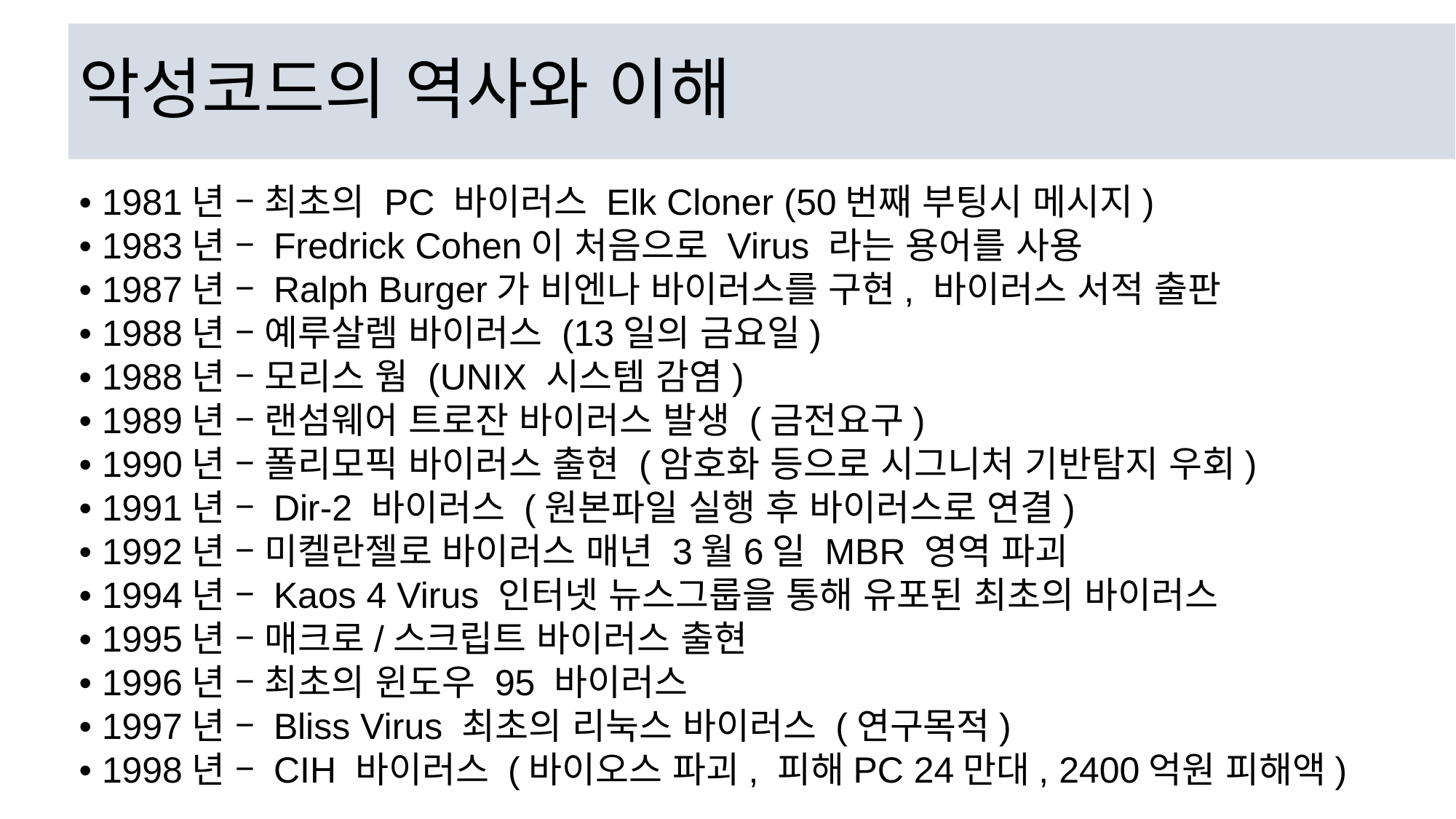

# 악성코드의 역사와 이해
• 1981년 – 최초의 PC 바이러스 Elk Cloner (50번째 부팅시 메시지)
• 1983년 – Fredrick Cohen이 처음으로 Virus 라는 용어를 사용
• 1987년 – Ralph Burger가 비엔나 바이러스를 구현, 바이러스 서적 출판
• 1988년 – 예루살렘 바이러스 (13일의 금요일)
• 1988년 – 모리스 웜 (UNIX 시스템 감염)
• 1989년 – 랜섬웨어 트로잔 바이러스 발생 (금전요구)
• 1990년 – 폴리모픽 바이러스 출현 (암호화 등으로 시그니처 기반탐지 우회)
• 1991년 – Dir-2 바이러스 (원본파일 실행 후 바이러스로 연결)
• 1992년 – 미켈란젤로 바이러스 매년 3월6일 MBR 영역 파괴
• 1994년 – Kaos 4 Virus 인터넷 뉴스그룹을 통해 유포된 최초의 바이러스
• 1995년 – 매크로/스크립트 바이러스 출현
• 1996년 – 최초의 윈도우 95 바이러스
• 1997년 – Bliss Virus 최초의 리눅스 바이러스 (연구목적)
• 1998년 – CIH 바이러스 (바이오스 파괴, 피해PC 24만대, 2400억원 피해액)